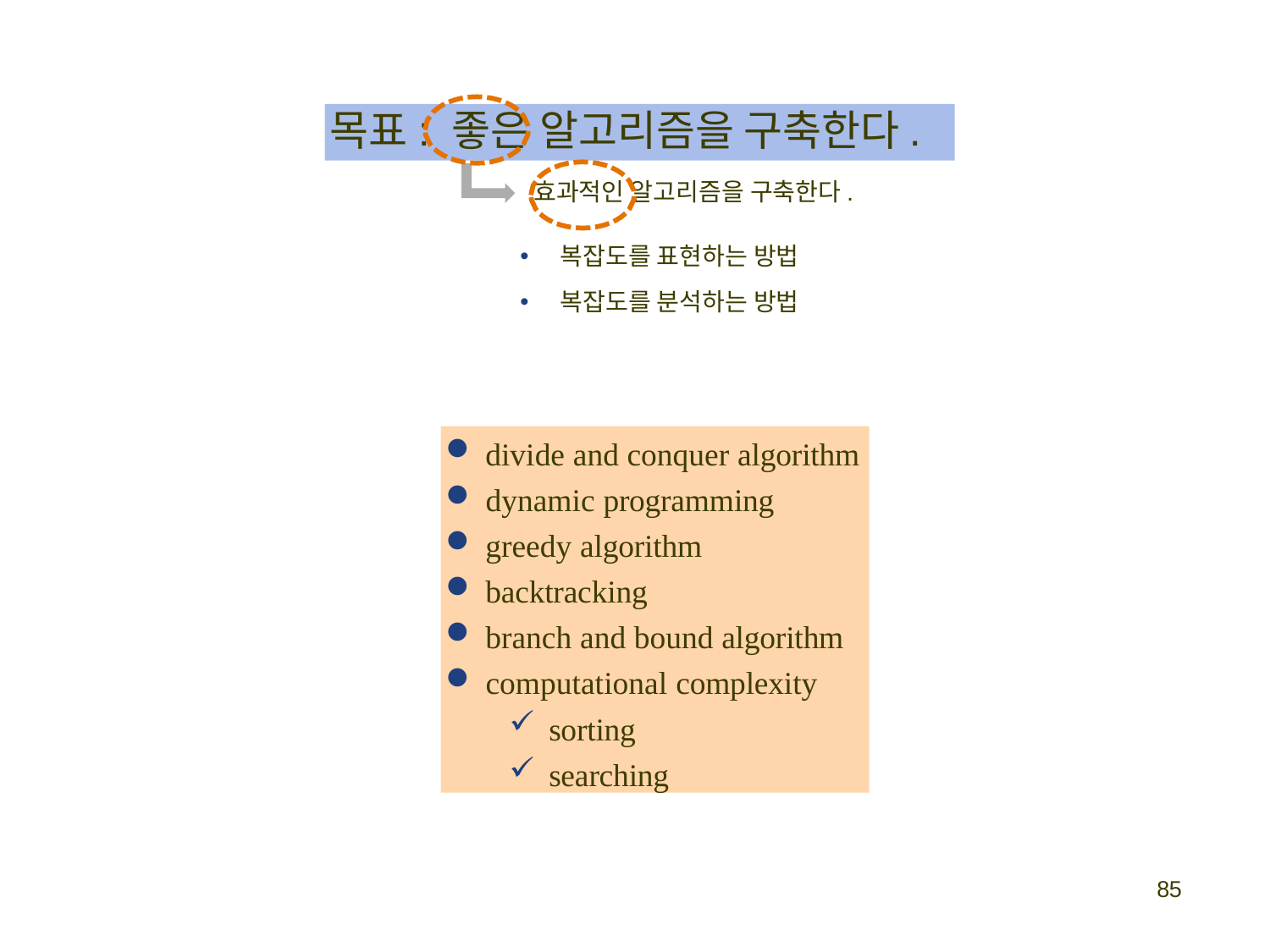

# 목표: 좋은 알고리즘을 구축한다.

효과적인 알고리즘을 구축한다.

복잡도를 표현하는 방법
복잡도를 분석하는 방법
divide and conquer algorithm
dynamic programming
greedy algorithm
backtracking
branch and bound algorithm
computational complexity
sorting
searching
85